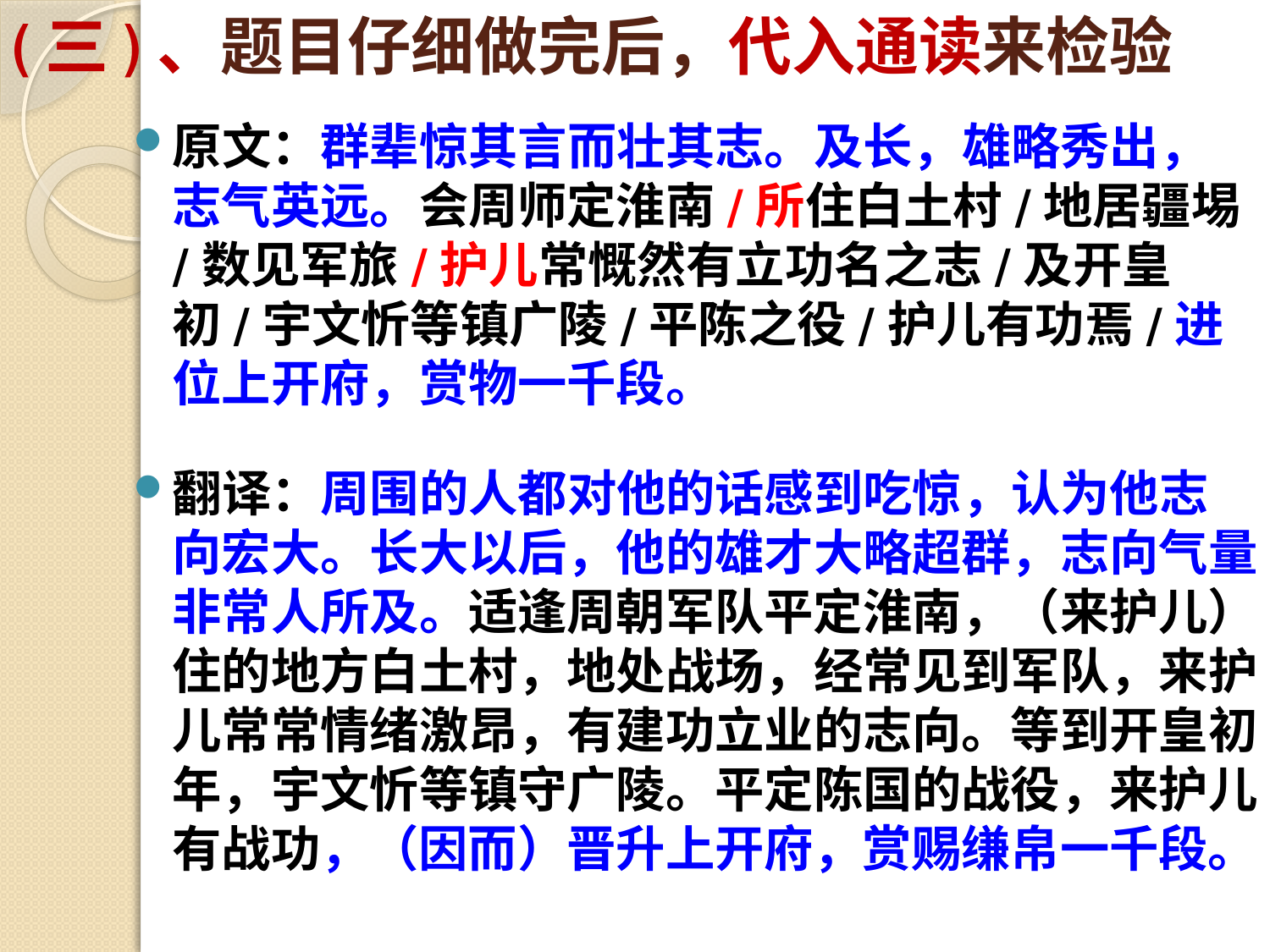

# (三)、题目仔细做完后，代入通读来检验
原文：群辈惊其言而壮其志。及长，雄略秀出，志气英远。会周师定淮南/所住白土村/地居疆埸/数见军旅/护儿常慨然有立功名之志/及开皇初/宇文忻等镇广陵/平陈之役/护儿有功焉/进位上开府，赏物一千段。

翻译：周围的人都对他的话感到吃惊，认为他志向宏大。长大以后，他的雄才大略超群，志向气量非常人所及。适逢周朝军队平定淮南，（来护儿）住的地方白土村，地处战场，经常见到军队，来护儿常常情绪激昂，有建功立业的志向。等到开皇初年，宇文忻等镇守广陵。平定陈国的战役，来护儿有战功，（因而）晋升上开府，赏赐缣帛一千段。